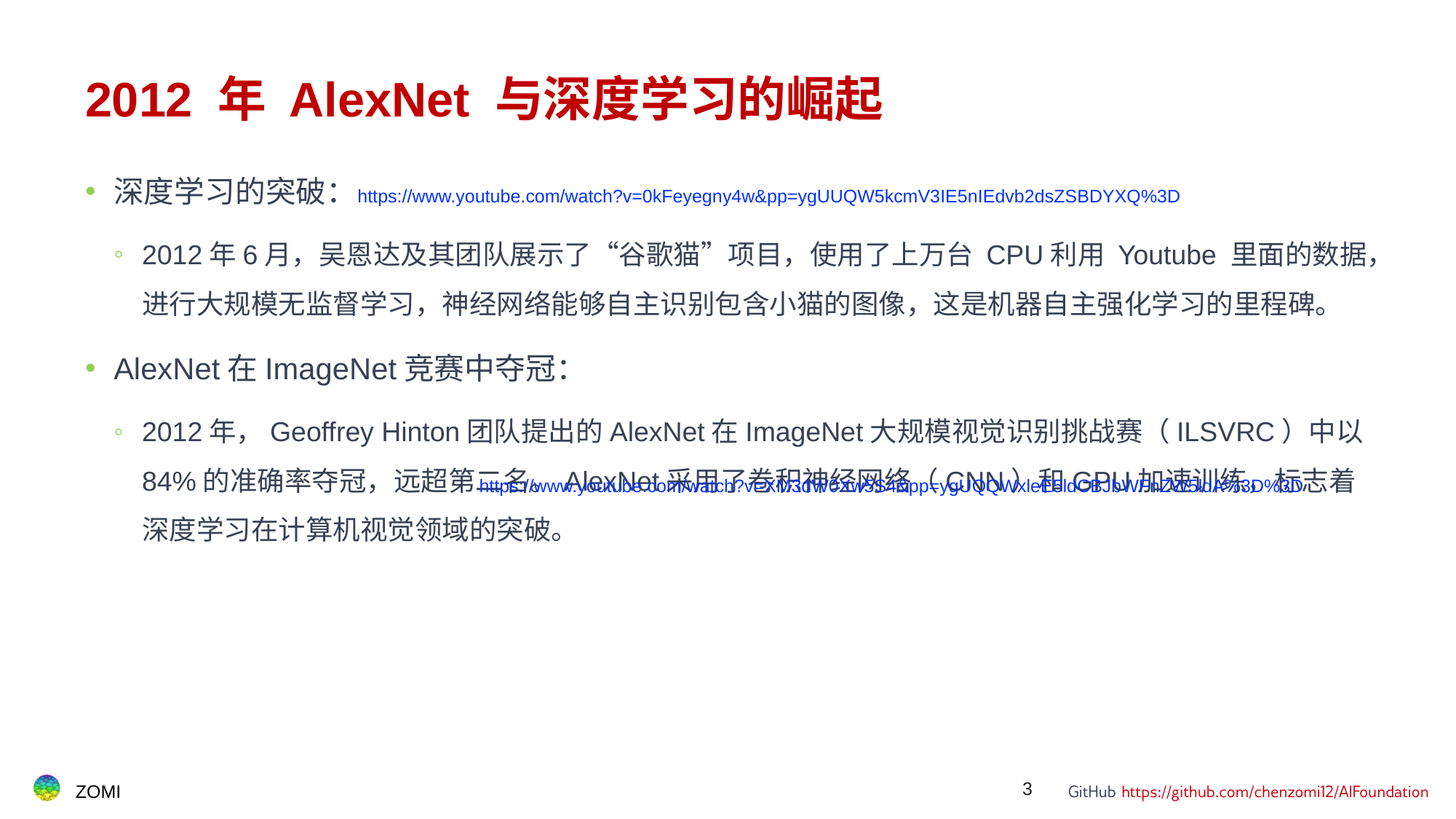

# 2012 年 AlexNet 与深度学习的崛起
深度学习的突破：
2012年6月，吴恩达及其团队展示了“谷歌猫”项目，使用了上万台 CPU利用 Youtube 里面的数据，进行大规模无监督学习，神经网络能够自主识别包含小猫的图像，这是机器自主强化学习的里程碑。
AlexNet在ImageNet竞赛中夺冠：
2012年，Geoffrey Hinton团队提出的AlexNet在ImageNet大规模视觉识别挑战赛（ILSVRC）中以84%的准确率夺冠，远超第二名。AlexNet采用了卷积神经网络（CNN）和GPU加速训练，标志着深度学习在计算机视觉领域的突破。
https://www.youtube.com/watch?v=0kFeyegny4w&pp=ygUUQW5kcmV3IE5nIEdvb2dsZSBDYXQ%3D
https://www.youtube.com/watch?v=XM3dW0Xw5S4&pp=ygUQQWxleE5ldCBJbWFnZW5ldA%3D%3D